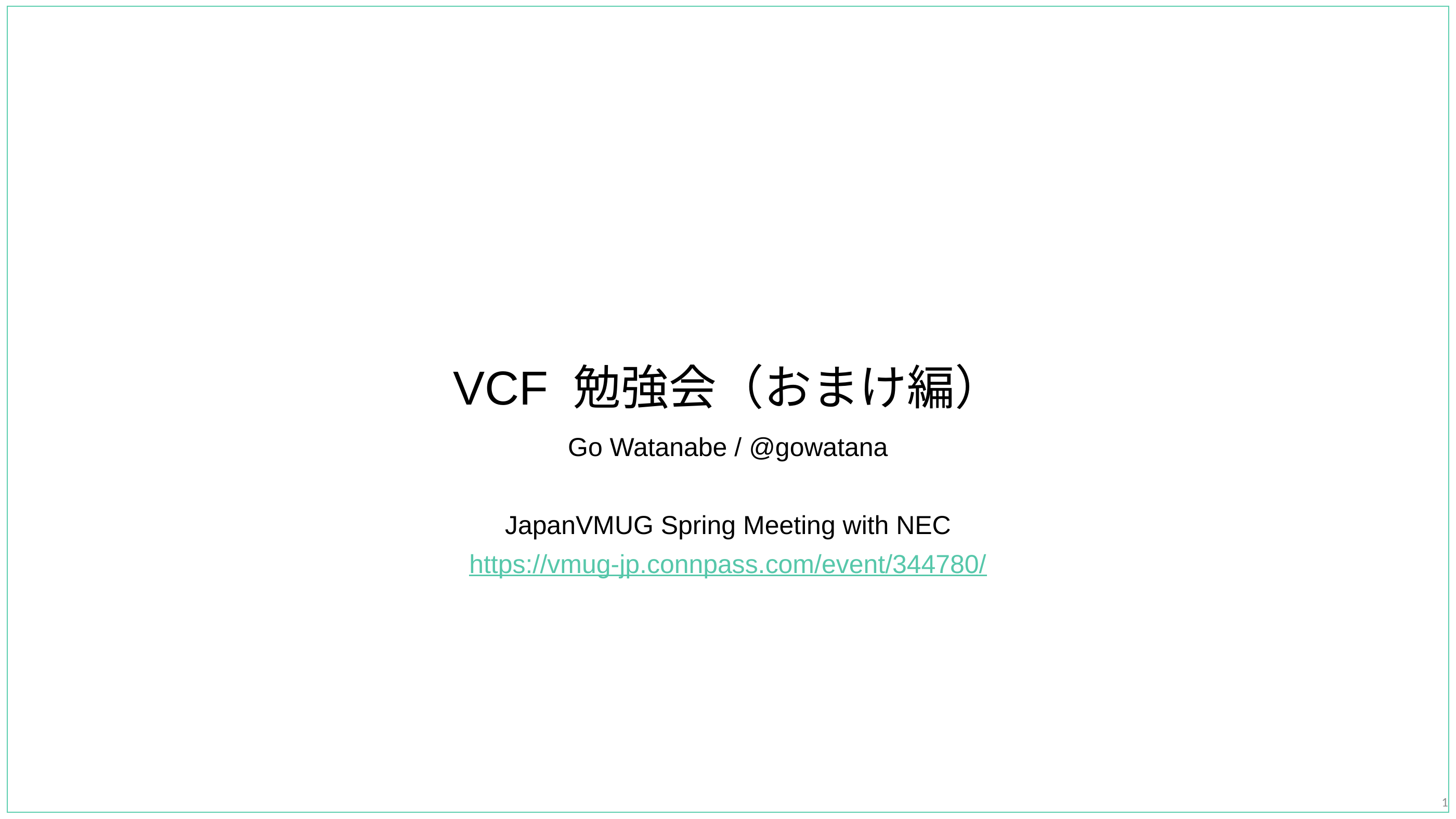

# VCF 勉強会（おまけ編）
Go Watanabe / @gowatana

JapanVMUG Spring Meeting with NEC
https://vmug-jp.connpass.com/event/344780/
1